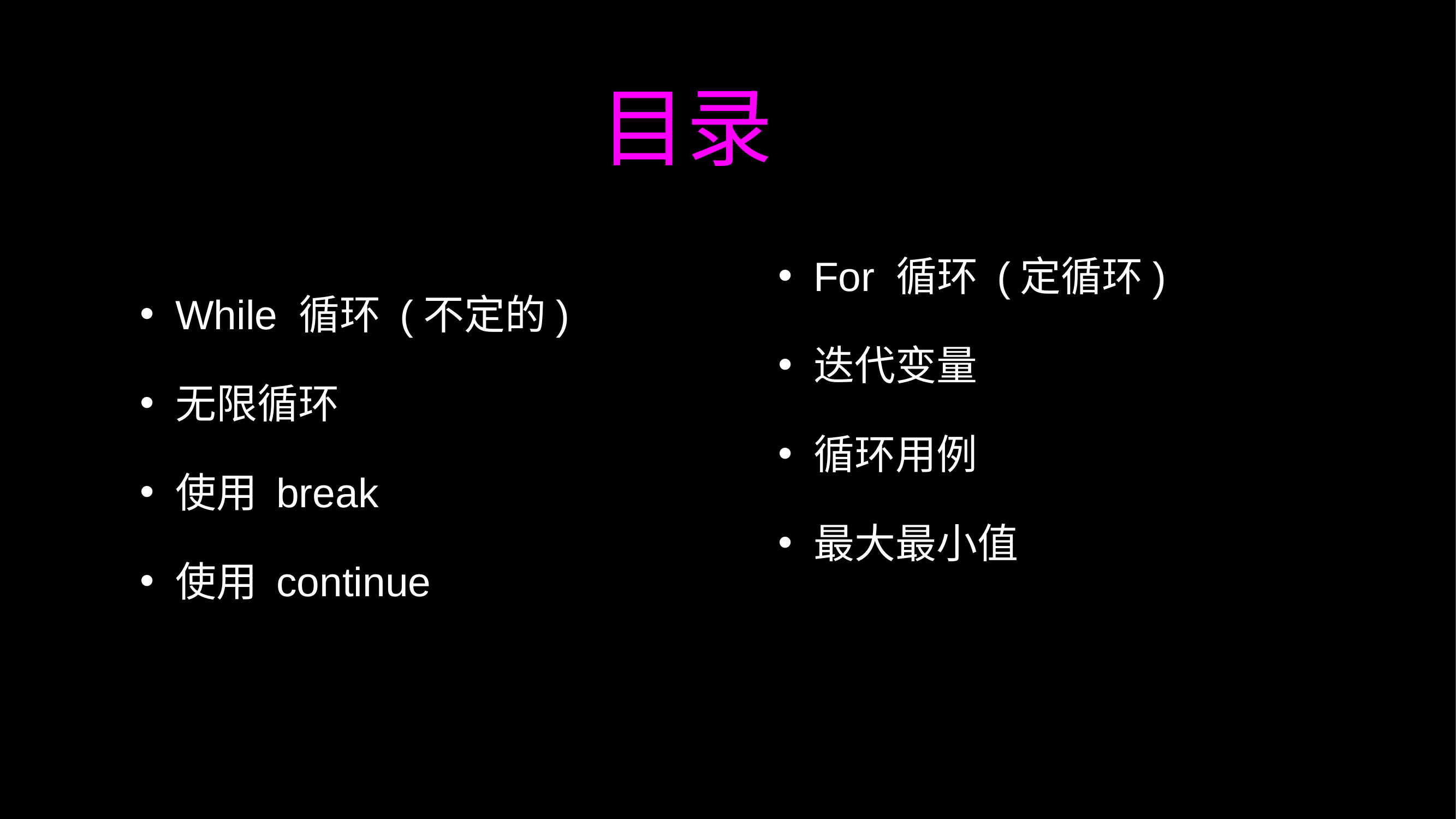

# 目录
For 循环 (定循环)
迭代变量
循环用例
最大最小值
While 循环 (不定的)
无限循环
使用 break
使用 continue